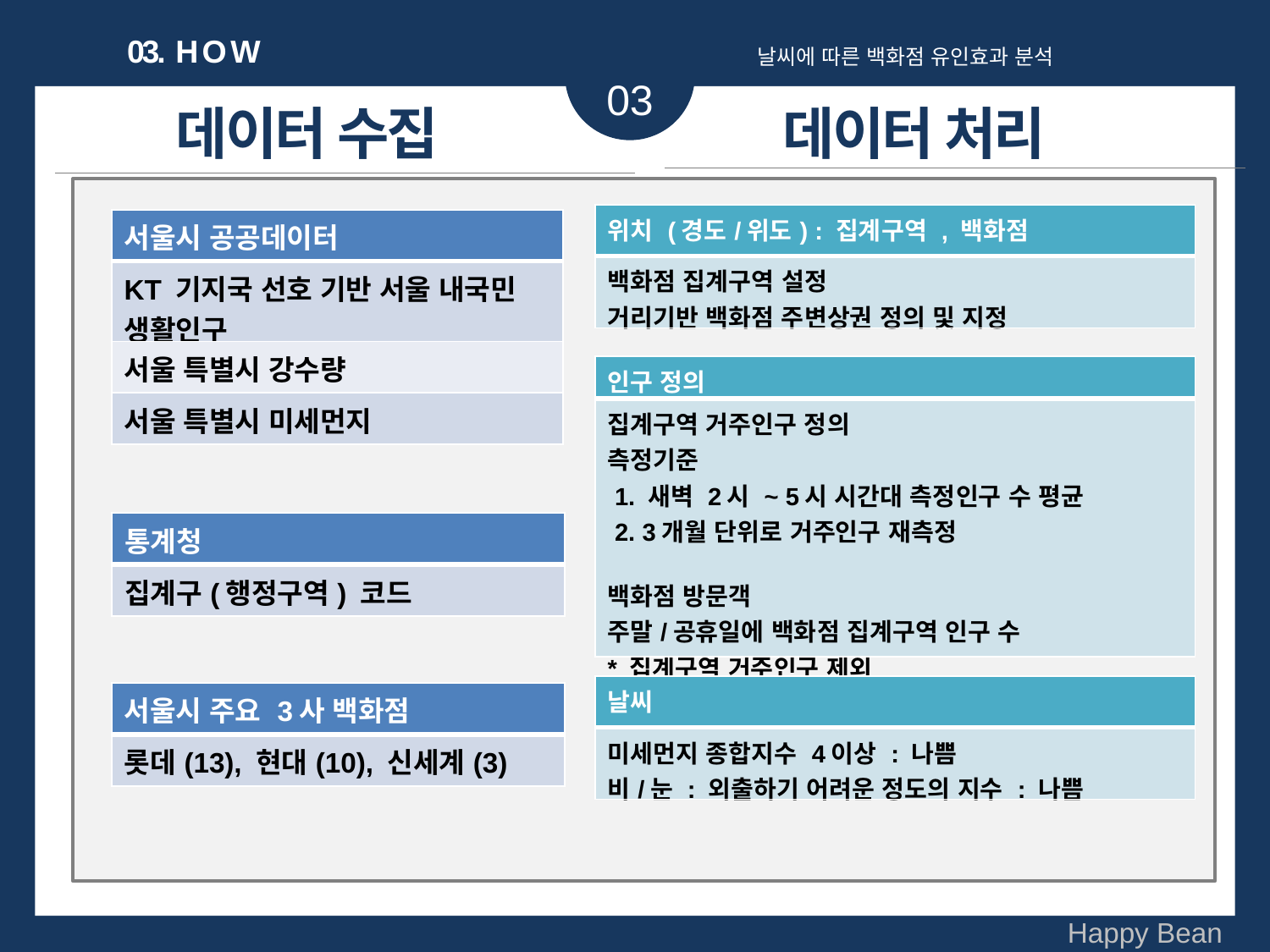

03.  H O W
날씨에 따른 백화점 유인효과 분석
03

데이터 수집
데이터 처리

| 위치 (경도/위도) : 집계구역 , 백화점 |
| --- |
| 백화점 집계구역 설정 거리기반 백화점 주변상권 정의 및 지정 |
| 서울시 공공데이터 |
| --- |
| KT 기지국 선호 기반 서울 내국민 생활인구 |
| 서울 특별시 강수량 |
| 서울 특별시 미세먼지 |
| 인구 정의 |
| --- |
| 집계구역 거주인구 정의 측정기준 1. 새벽 2시 ~ 5시 시간대 측정인구 수 평균 2. 3개월 단위로 거주인구 재측정 백화점 방문객 주말/공휴일에 백화점 집계구역 인구 수 \* 집계구역 거주인구 제외 |
| 통계청 |
| --- |
| 집계구(행정구역) 코드 |
| 날씨 |
| --- |
| 미세먼지 종합지수 4이상 : 나쁨 비/눈 : 외출하기 어려운 정도의 지수 : 나쁨 |
| 서울시 주요 3사 백화점 |
| --- |
| 롯데(13), 현대(10), 신세계(3) |
Happy Bean